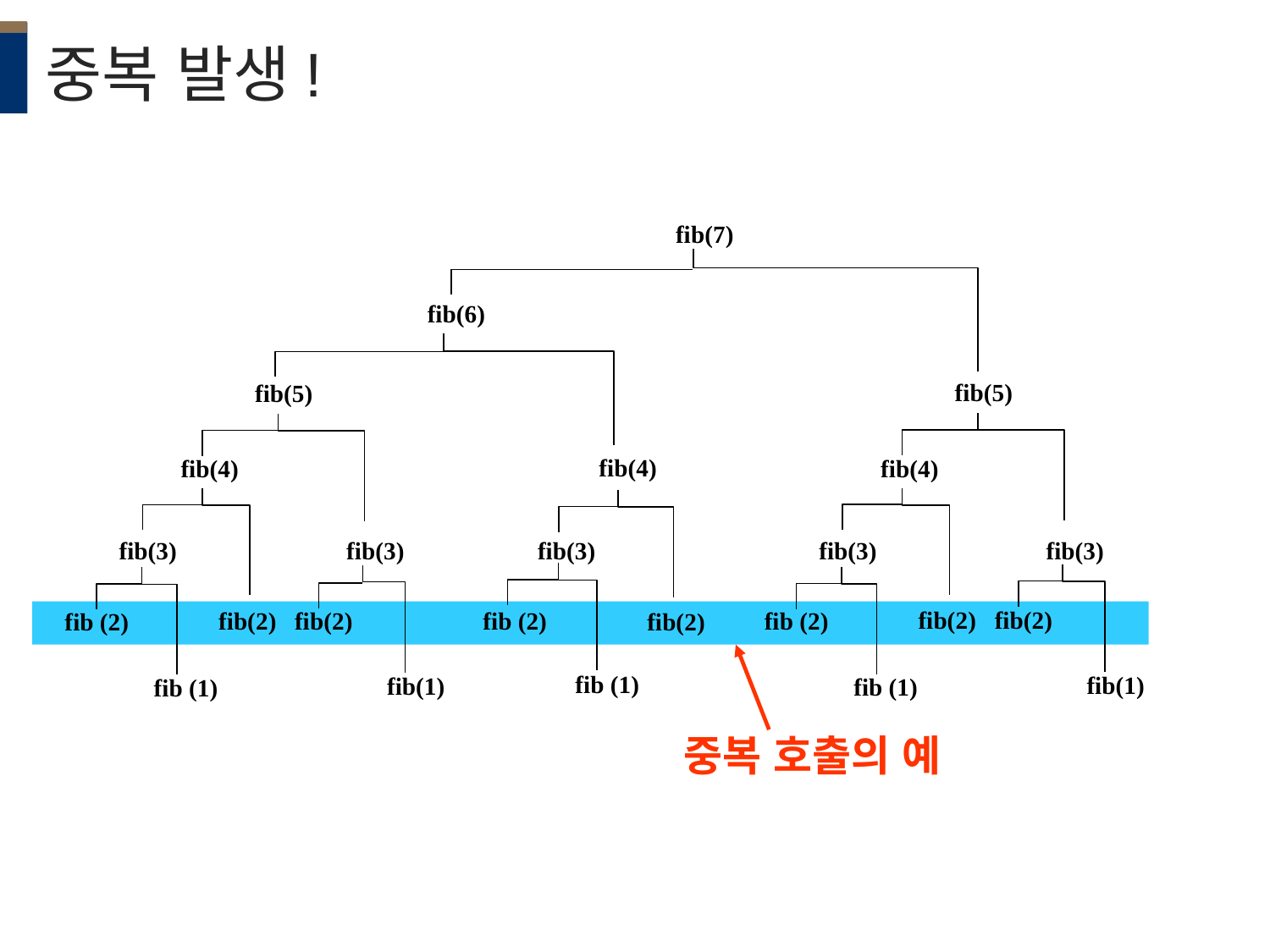

# 중복 발생!
fib(7)

fib(6)

fib(5)
fib(5)

fib(4)
fib(4)
fib(4)

fib(3)
fib(3)
fib(3)
fib(3)
fib(3)

fib(2)
fib(2)
fib(2)
fib(2)
fib (2)
fib (2)
fib (2)
fib(2)

fib (1)
fib(1)
fib(1)
fib (1)
fib (1)
중복 호출의 예